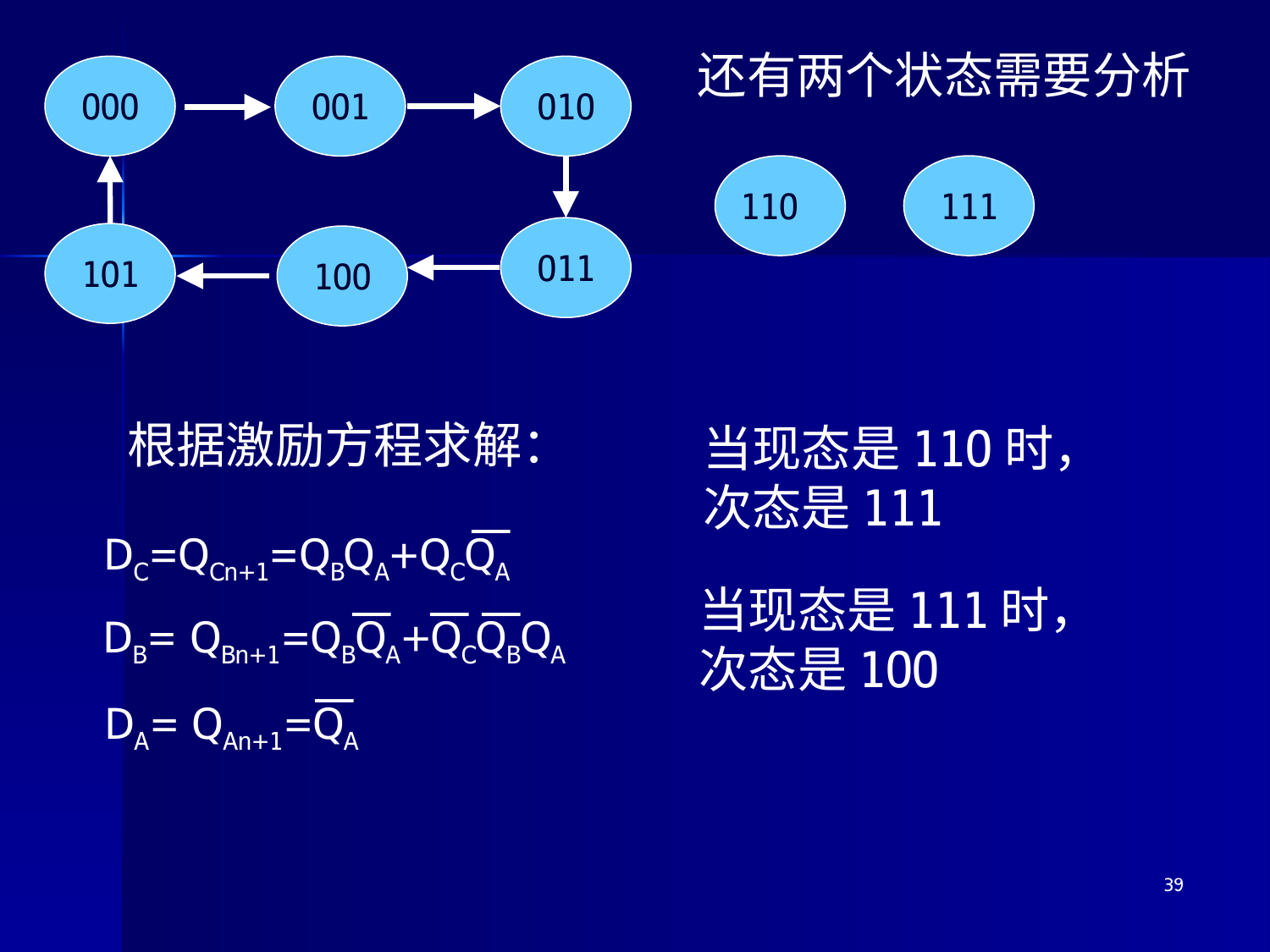

还有两个状态需要分析

 000

 010

 001

 011

 101

 100

110

 111
根据激励方程求解：
当现态是110时，次态是111
                            —
DC=QCn+1=QBQA+QCQA
                   —   — —
DB= QBn+1=QBQA+QCQBQA
                —
DA= QAn+1=QA
当现态是111时，次态是100
39